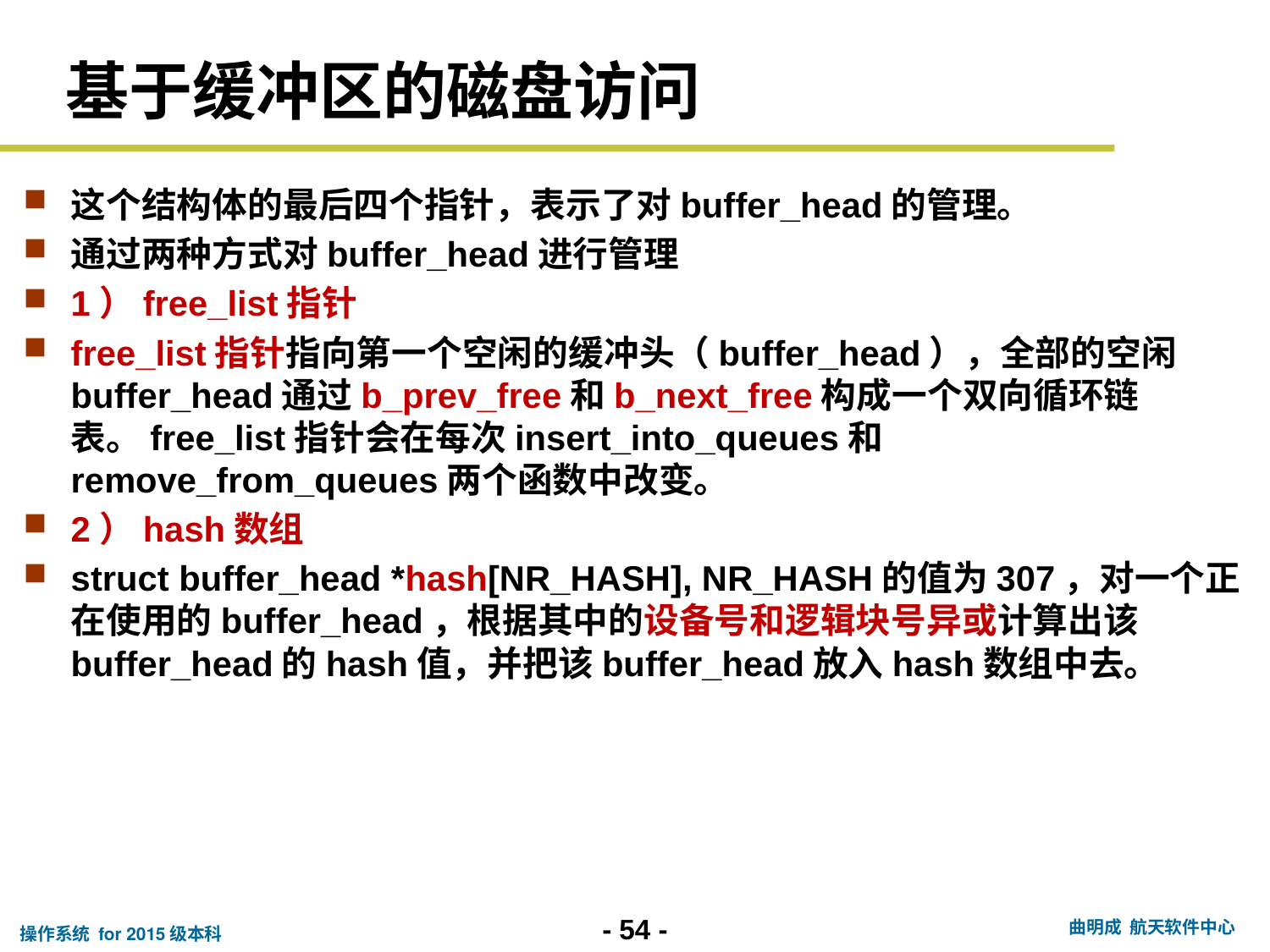

# 基于缓冲区的磁盘访问
这个结构体的最后四个指针，表示了对buffer_head的管理。
通过两种方式对buffer_head进行管理
1）free_list指针
free_list指针指向第一个空闲的缓冲头（buffer_head），全部的空闲buffer_head通过b_prev_free和b_next_free构成一个双向循环链表。free_list指针会在每次insert_into_queues和remove_from_queues两个函数中改变。
2）hash数组
struct buffer_head *hash[NR_HASH], NR_HASH的值为307，对一个正在使用的buffer_head，根据其中的设备号和逻辑块号异或计算出该buffer_head的hash值，并把该buffer_head放入hash数组中去。